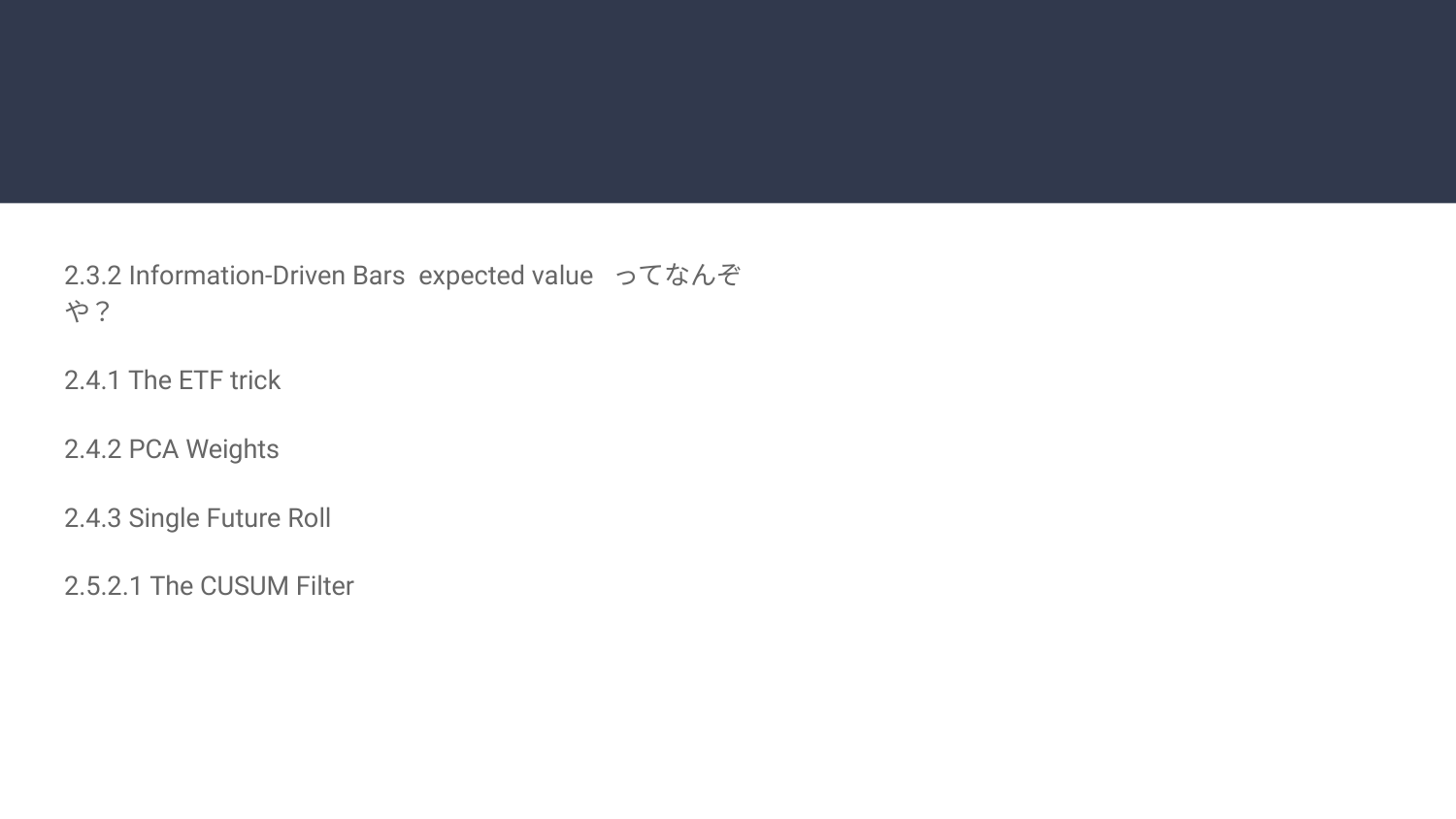

#
2.3.2 Information-Driven Bars  expected value  ってなんぞや？
2.4.1 The ETF trick
2.4.2 PCA Weights
2.4.3 Single Future Roll
2.5.2.1 The CUSUM Filter